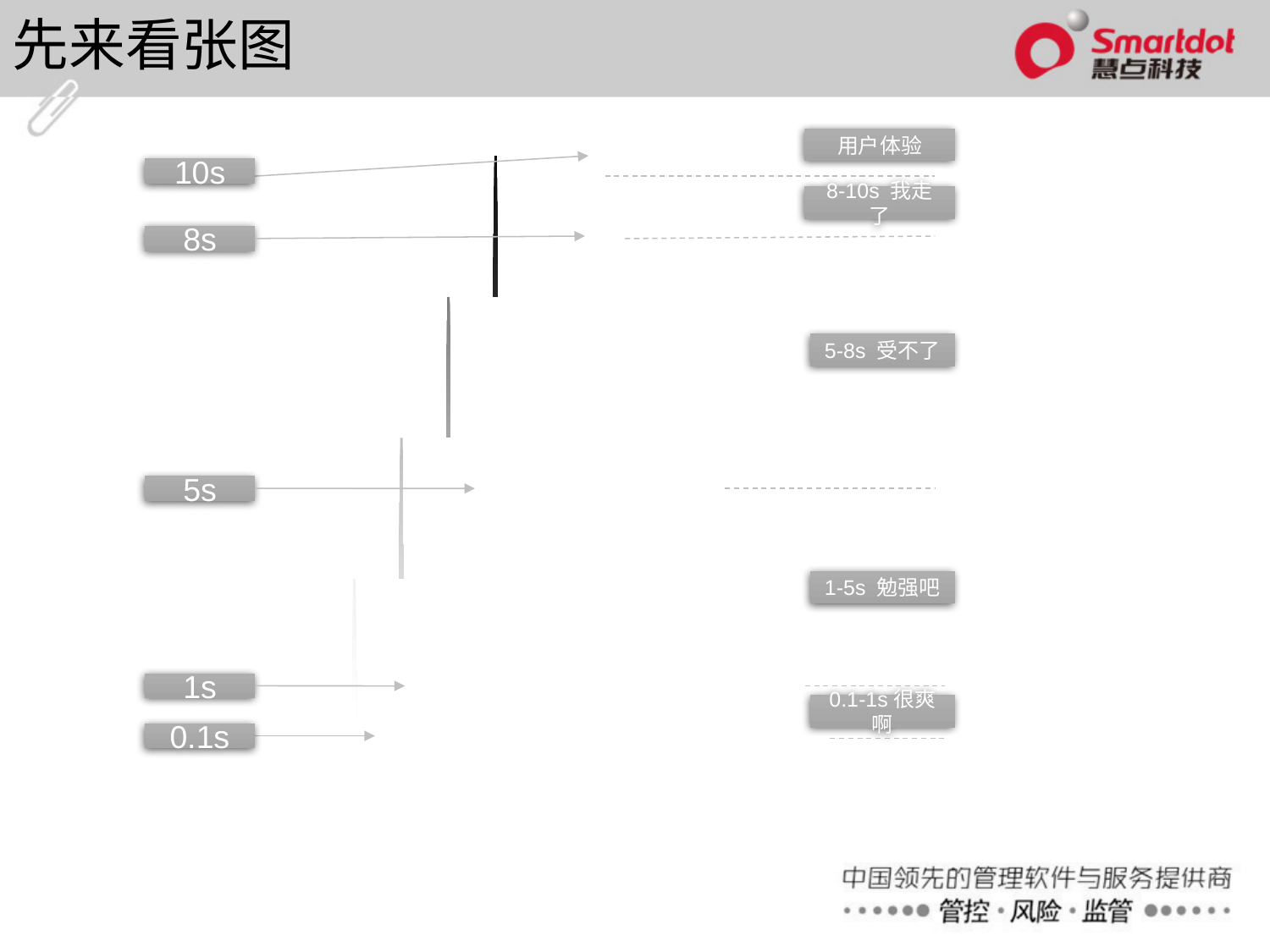

先来看张图
用户体验
10s

8-10s 我走了
8s
5-8s 受不了
5s
1-5s 勉强吧
1s
0.1-1s很爽啊
0.1s